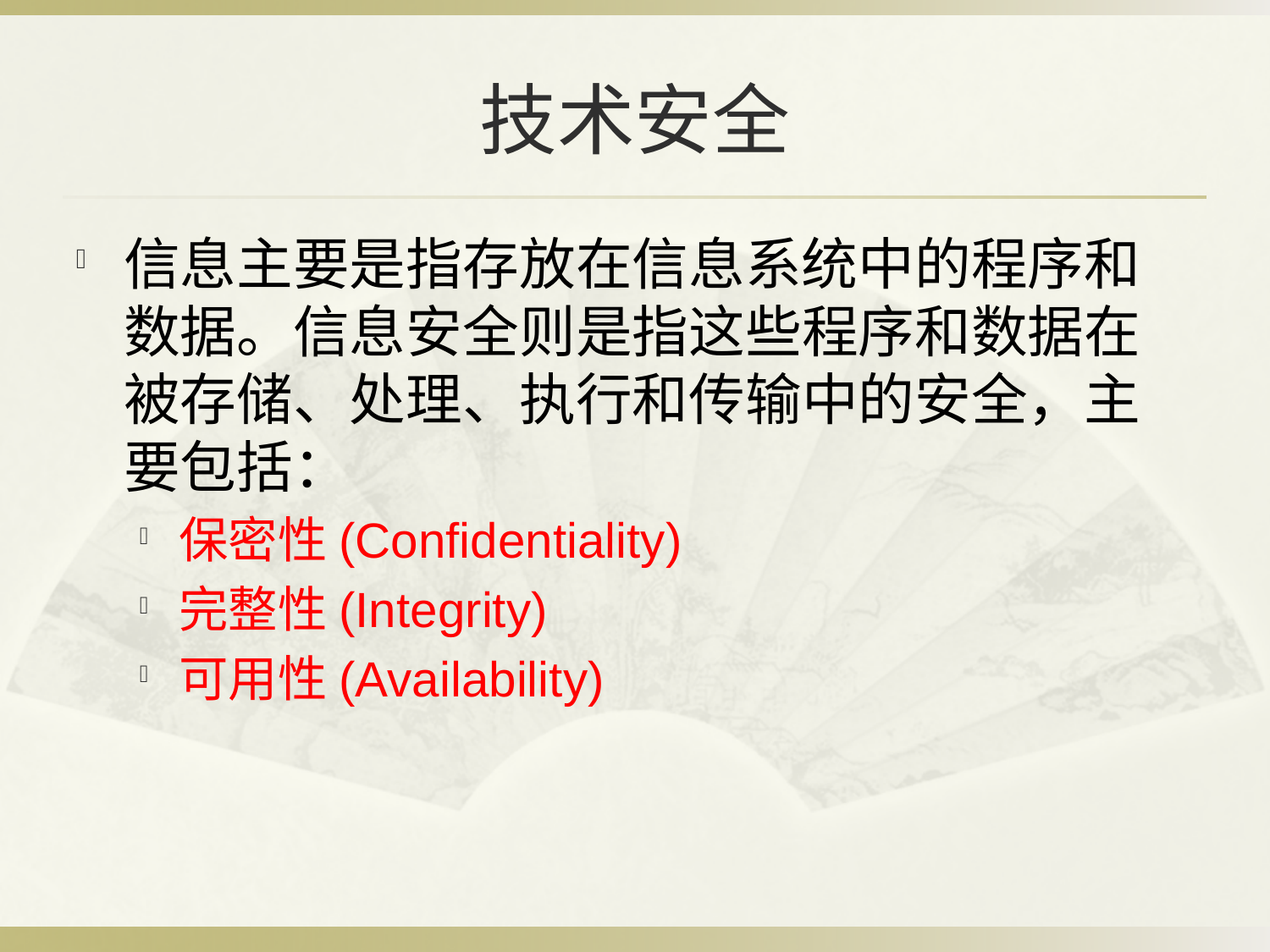

# 技术安全
信息主要是指存放在信息系统中的程序和数据。信息安全则是指这些程序和数据在被存储、处理、执行和传输中的安全，主要包括：
保密性(Confidentiality)
完整性(Integrity)
可用性(Availability)